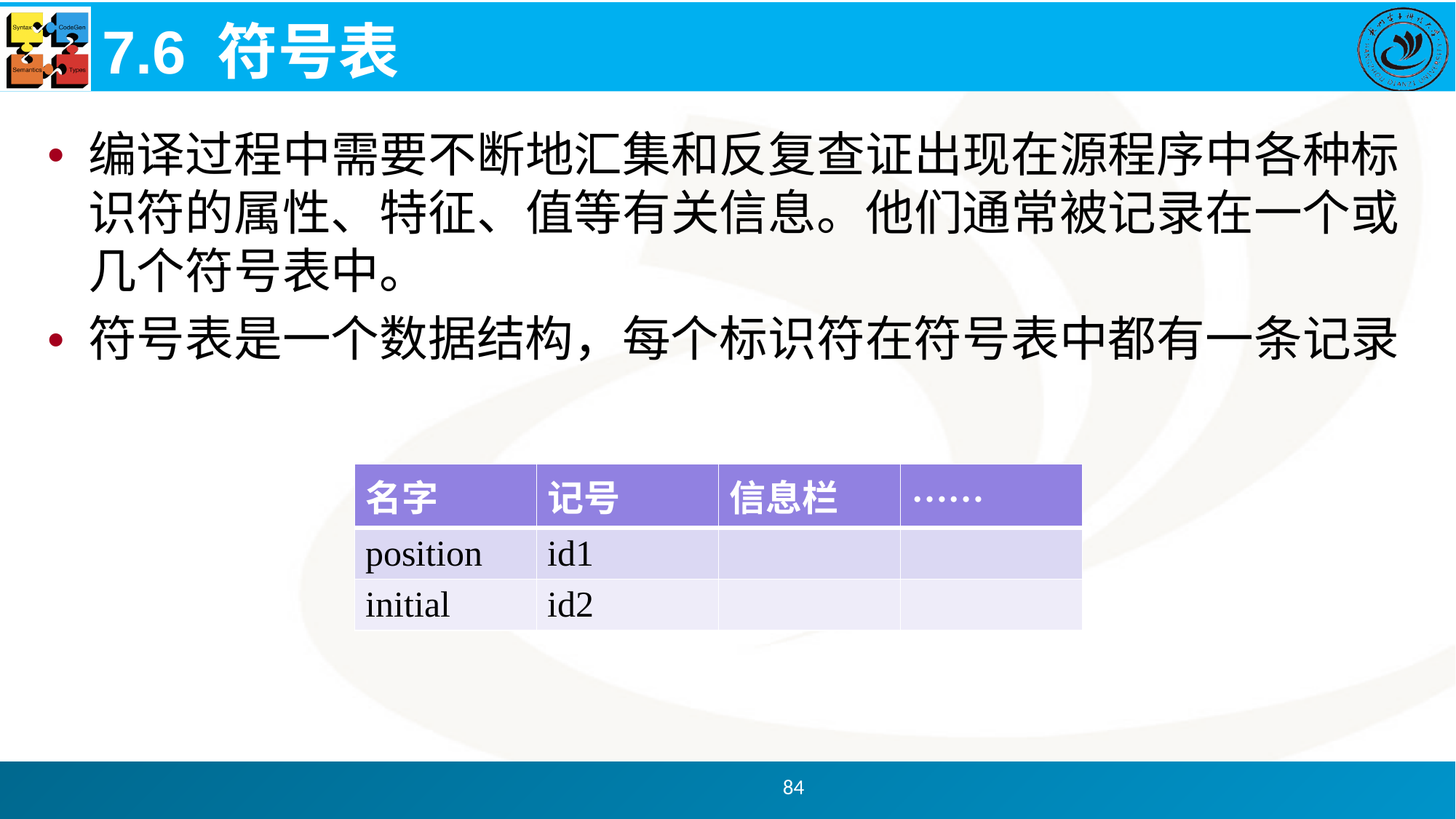

# 7.6 符号表
编译过程中需要不断地汇集和反复查证出现在源程序中各种标识符的属性、特征、值等有关信息。他们通常被记录在一个或几个符号表中。
符号表是一个数据结构，每个标识符在符号表中都有一条记录
| 名字 | 记号 | 信息栏 | …… |
| --- | --- | --- | --- |
| position | id1 |  |  |
| initial | id2 |  |  |
84